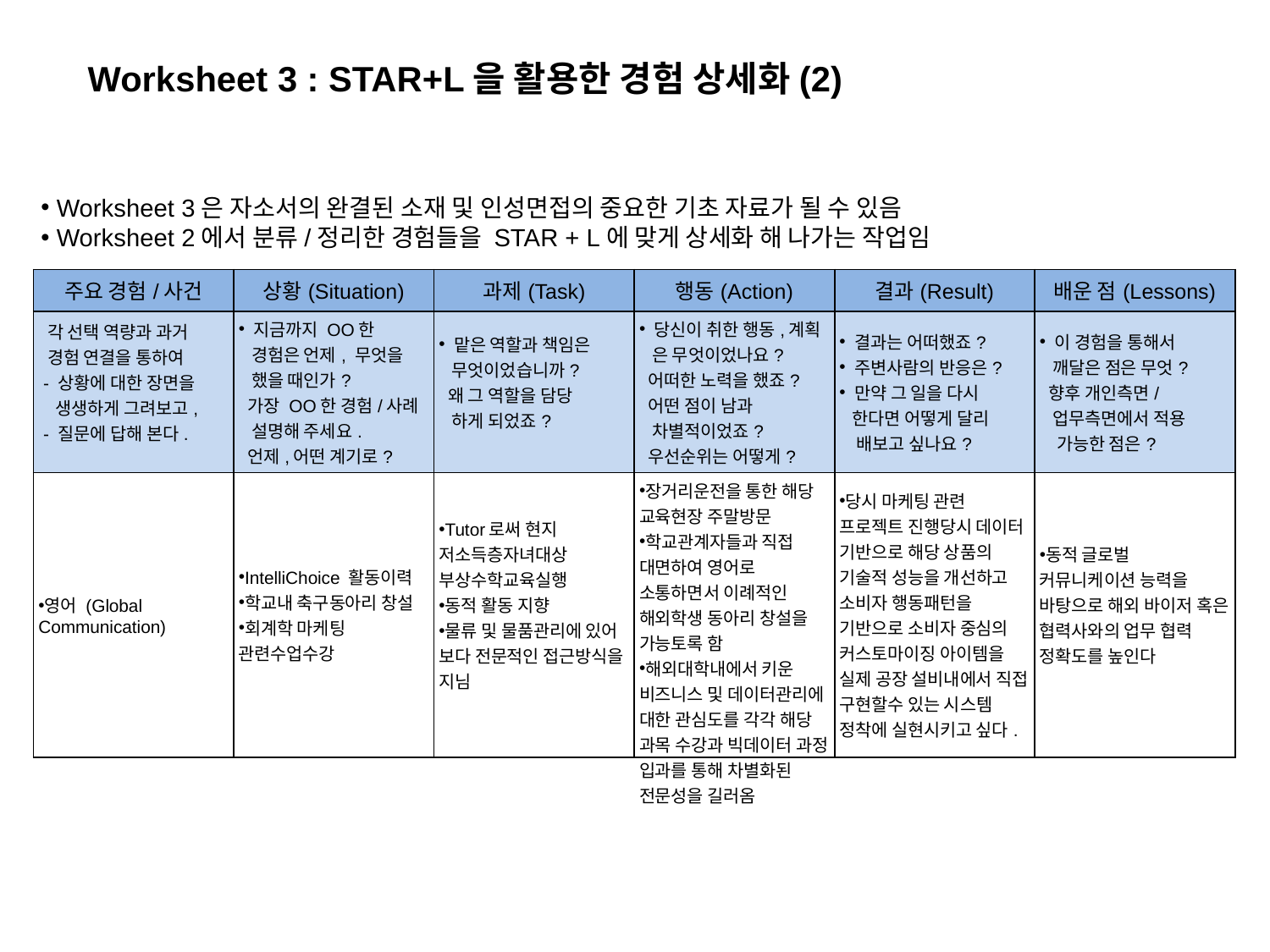

Worksheet 3 : STAR+L을 활용한 경험 상세화(2)
 Worksheet 3은 자소서의 완결된 소재 및 인성면접의 중요한 기초 자료가 될 수 있음
 Worksheet 2에서 분류/정리한 경험들을 STAR + L에 맞게 상세화 해 나가는 작업임
| 주요 경험/사건 | 상황(Situation) | 과제(Task) | 행동(Action) | 결과(Result) | 배운 점(Lessons) |
| --- | --- | --- | --- | --- | --- |
| 각 선택 역량과 과거 경험 연결을 통하여 - 상황에 대한 장면을 생생하게 그려보고, - 질문에 답해 본다. | 지금까지 OO한 경험은 언제, 무엇을 했을 때인가? 가장 OO한 경험/사례 설명해 주세요. 언제,어떤 계기로? | 맡은 역할과 책임은 무엇이었습니까? 왜 그 역할을 담당 하게 되었죠? | 당신이 취한 행동,계획 은 무엇이었나요? 어떠한 노력을 했죠? 어떤 점이 남과 차별적이었죠? 우선순위는 어떻게? | 결과는 어떠했죠? 주변사람의 반응은? 만약 그 일을 다시 한다면 어떻게 달리 배보고 싶나요? | 이 경험을 통해서 깨달은 점은 무엇? 향후 개인측면/ 업무측면에서 적용 가능한 점은? |
| 영어 (Global Communication) | IntelliChoice 활동이력 학교내 축구동아리 창설 회계학 마케팅 관련수업수강 | Tutor로써 현지 저소득층자녀대상 부상수학교육실행 동적 활동 지향 물류 및 물품관리에 있어 보다 전문적인 접근방식을 지님 | 장거리운전을 통한 해당 교육현장 주말방문 학교관계자들과 직접 대면하여 영어로 소통하면서 이례적인 해외학생 동아리 창설을 가능토록 함 해외대학내에서 키운 비즈니스 및 데이터관리에 대한 관심도를 각각 해당 과목 수강과 빅데이터 과정 입과를 통해 차별화된 전문성을 길러옴 | 당시 마케팅 관련 프로젝트 진행당시 데이터 기반으로 해당 상품의 기술적 성능을 개선하고 소비자 행동패턴을 기반으로 소비자 중심의 커스토마이징 아이템을 실제 공장 설비내에서 직접 구현할수 있는 시스템 정착에 실현시키고 싶다. | 동적 글로벌 커뮤니케이션 능력을 바탕으로 해외 바이저 혹은 협력사와의 업무 협력 정확도를 높인다 |